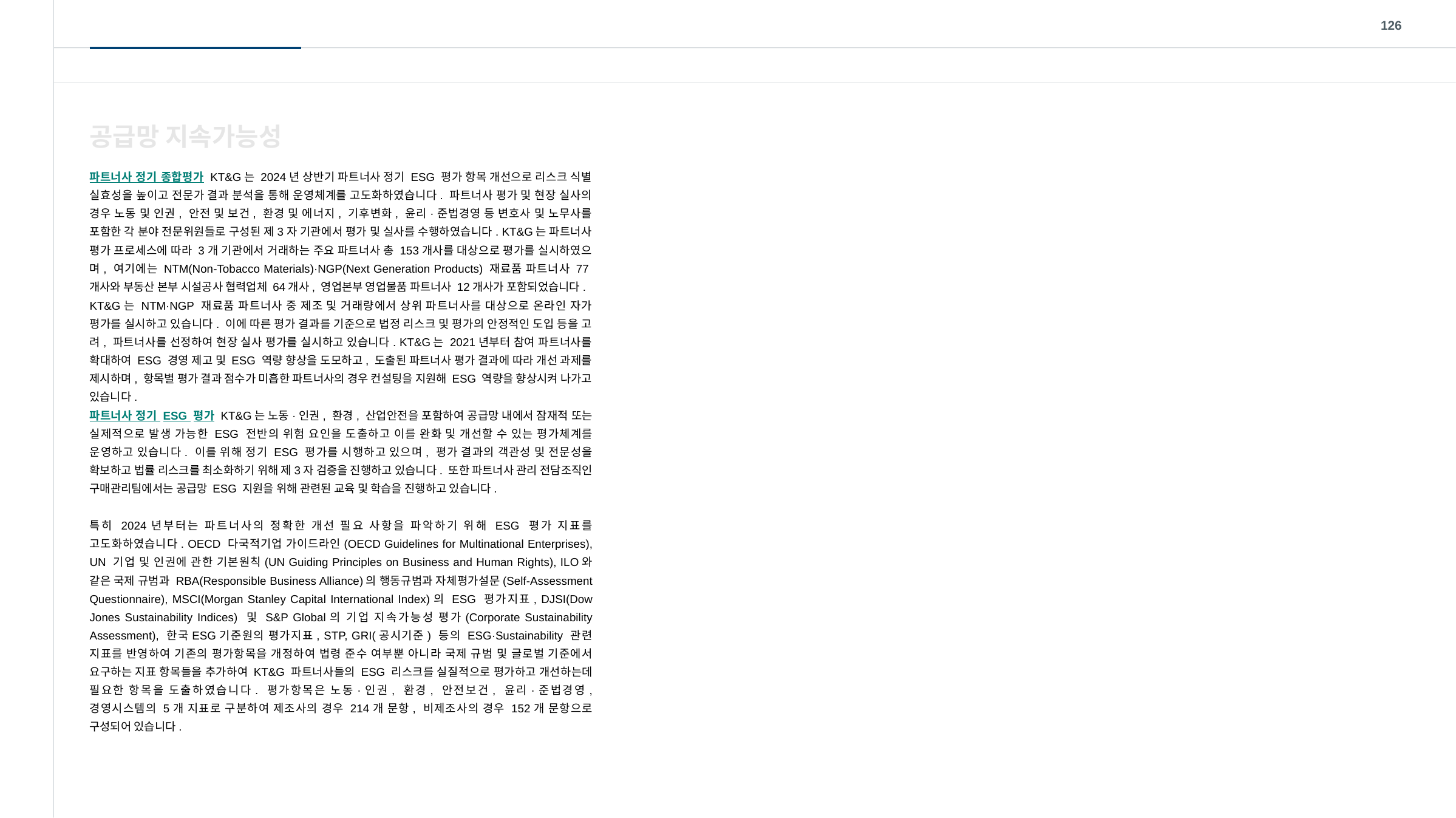

126
공급망 지속가능성
파트너사 정기 종합평가 KT&G는 2024년 상반기 파트너사 정기 ESG 평가 항목 개선으로 리스크 식별 실효성을 높이고 전문가 결과 분석을 통해 운영체계를 고도화하였습니다. 파트너사 평가 및 현장 실사의 경우 노동 및 인권, 안전 및 보건, 환경 및 에너지, 기후변화, 윤리·준법경영 등 변호사 및 노무사를 포함한 각 분야 전문위원들로 구성된 제3자 기관에서 평가 및 실사를 수행하였습니다. KT&G는 파트너사 평가 프로세스에 따라 3개 기관에서 거래하는 주요 파트너사 총 153개사를 대상으로 평가를 실시하였으며, 여기에는 NTM(Non-Tobacco Materials)·NGP(Next Generation Products) 재료품 파트너사 77개사와 부동산 본부 시설공사 협력업체 64개사, 영업본부 영업물품 파트너사 12개사가 포함되었습니다.
KT&G는 NTM·NGP 재료품 파트너사 중 제조 및 거래량에서 상위 파트너사를 대상으로 온라인 자가 평가를 실시하고 있습니다. 이에 따른 평가 결과를 기준으로 법정 리스크 및 평가의 안정적인 도입 등을 고려, 파트너사를 선정하여 현장 실사 평가를 실시하고 있습니다. KT&G는 2021년부터 참여 파트너사를 확대하여 ESG 경영 제고 및 ESG 역량 향상을 도모하고, 도출된 파트너사 평가 결과에 따라 개선 과제를 제시하며, 항목별 평가 결과 점수가 미흡한 파트너사의 경우 컨설팅을 지원해 ESG 역량을 향상시켜 나가고 있습니다.
파트너사 정기 ESG 평가 KT&G는 노동·인권, 환경, 산업안전을 포함하여 공급망 내에서 잠재적 또는 실제적으로 발생 가능한 ESG 전반의 위험 요인을 도출하고 이를 완화 및 개선할 수 있는 평가체계를 운영하고 있습니다. 이를 위해 정기 ESG 평가를 시행하고 있으며, 평가 결과의 객관성 및 전문성을 확보하고 법률 리스크를 최소화하기 위해 제3자 검증을 진행하고 있습니다. 또한 파트너사 관리 전담조직인 구매관리팀에서는 공급망 ESG 지원을 위해 관련된 교육 및 학습을 진행하고 있습니다.
특히 2024년부터는 파트너사의 정확한 개선 필요 사항을 파악하기 위해 ESG 평가 지표를 고도화하였습니다. OECD 다국적기업 가이드라인(OECD Guidelines for Multinational Enterprises), UN 기업 및 인권에 관한 기본원칙(UN Guiding Principles on Business and Human Rights), ILO와 같은 국제 규범과 RBA(Responsible Business Alliance)의 행동규범과 자체평가설문(Self-Assessment Questionnaire), MSCI(Morgan Stanley Capital International Index)의 ESG 평가지표, DJSI(Dow Jones Sustainability Indices) 및 S&P Global의 기업 지속가능성 평가(Corporate Sustainability Assessment), 한국ESG기준원의 평가지표, STP, GRI(공시기준) 등의 ESG·Sustainability 관련 지표를 반영하여 기존의 평가항목을 개정하여 법령 준수 여부뿐 아니라 국제 규범 및 글로벌 기준에서 요구하는 지표 항목들을 추가하여 KT&G 파트너사들의 ESG 리스크를 실질적으로 평가하고 개선하는데 필요한 항목을 도출하였습니다. 평가항목은 노동·인권, 환경, 안전보건, 윤리·준법경영, 경영시스템의 5개 지표로 구분하여 제조사의 경우 214개 문항, 비제조사의 경우 152개 문항으로 구성되어 있습니다.